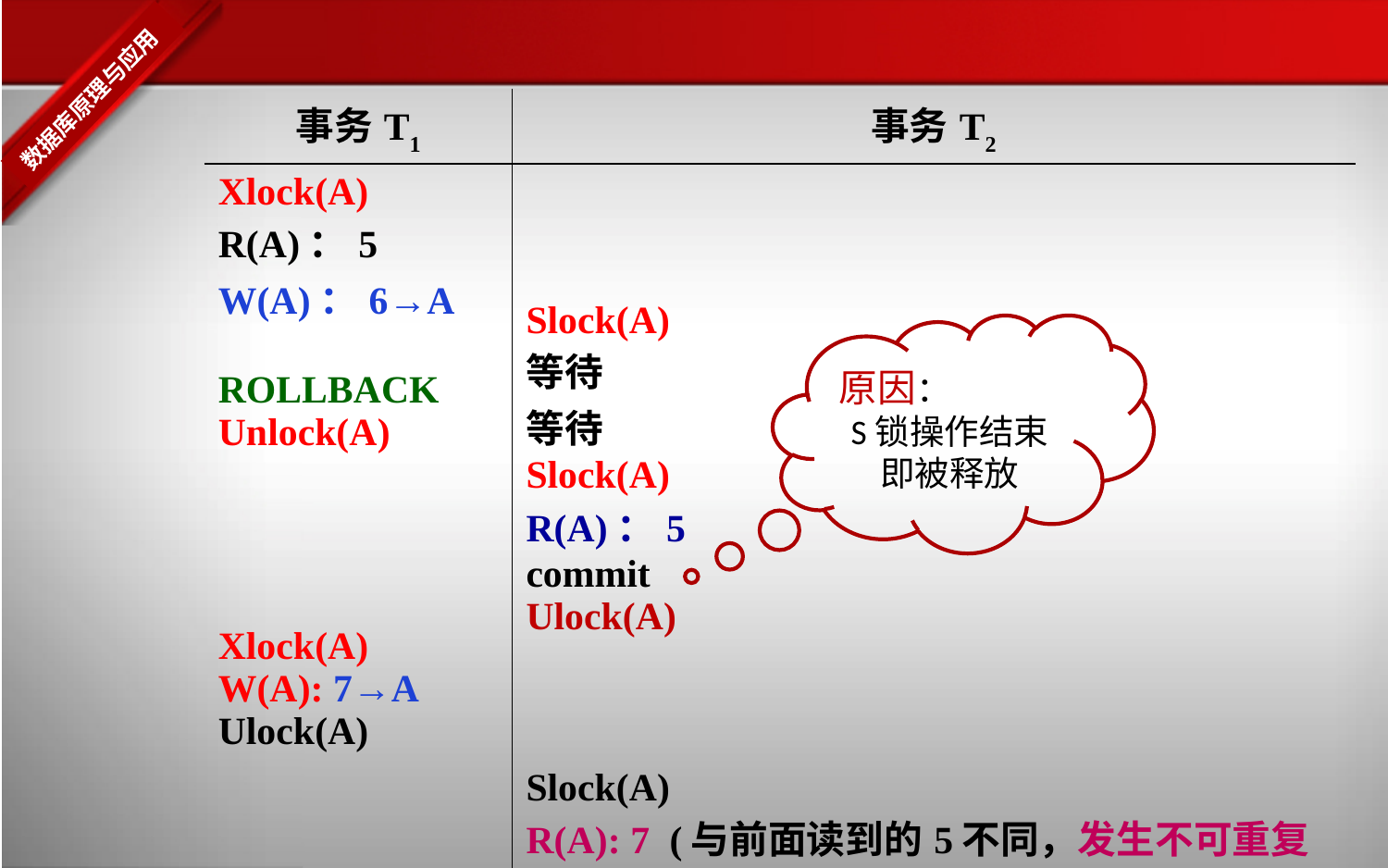

| 事务T1 | 事务T2 |
| --- | --- |
| Xlock(A) R(A)：5 W(A)：6→A ROLLBACK Unlock(A) Xlock(A) W(A): 7→A Ulock(A) | Slock(A) 等待 等待 Slock(A) R(A)：5 commit Ulock(A) Slock(A) R(A): 7 (与前面读到的5不同，发生不可重复读) |
原因：
S锁操作结束即被释放